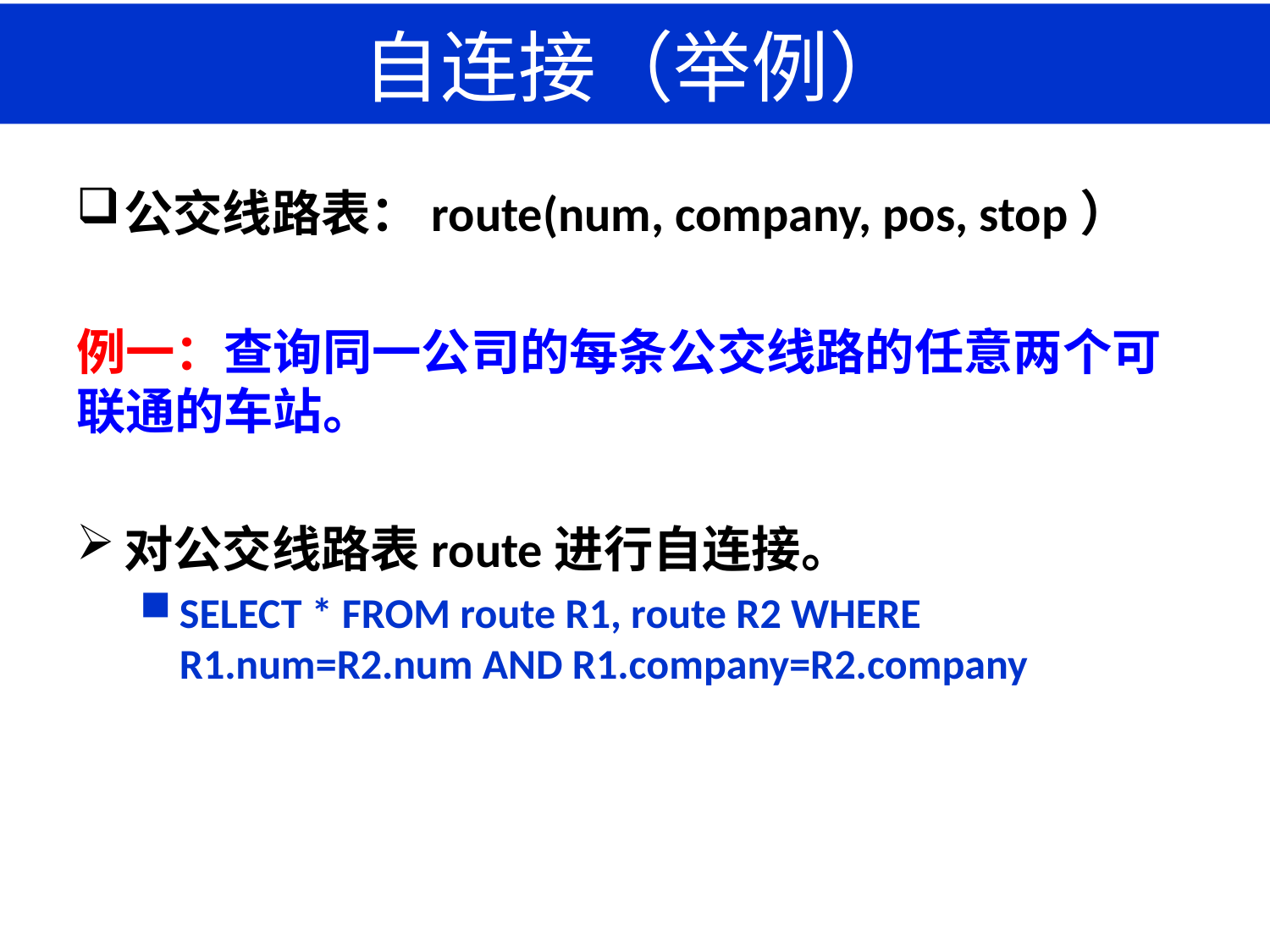

# 自连接（举例）
公交线路表：route(num, company, pos, stop）

例一：查询同一公司的每条公交线路的任意两个可联通的车站。

对公交线路表route进行自连接。
SELECT * FROM route R1, route R2 WHERE R1.num=R2.num AND R1.company=R2.company